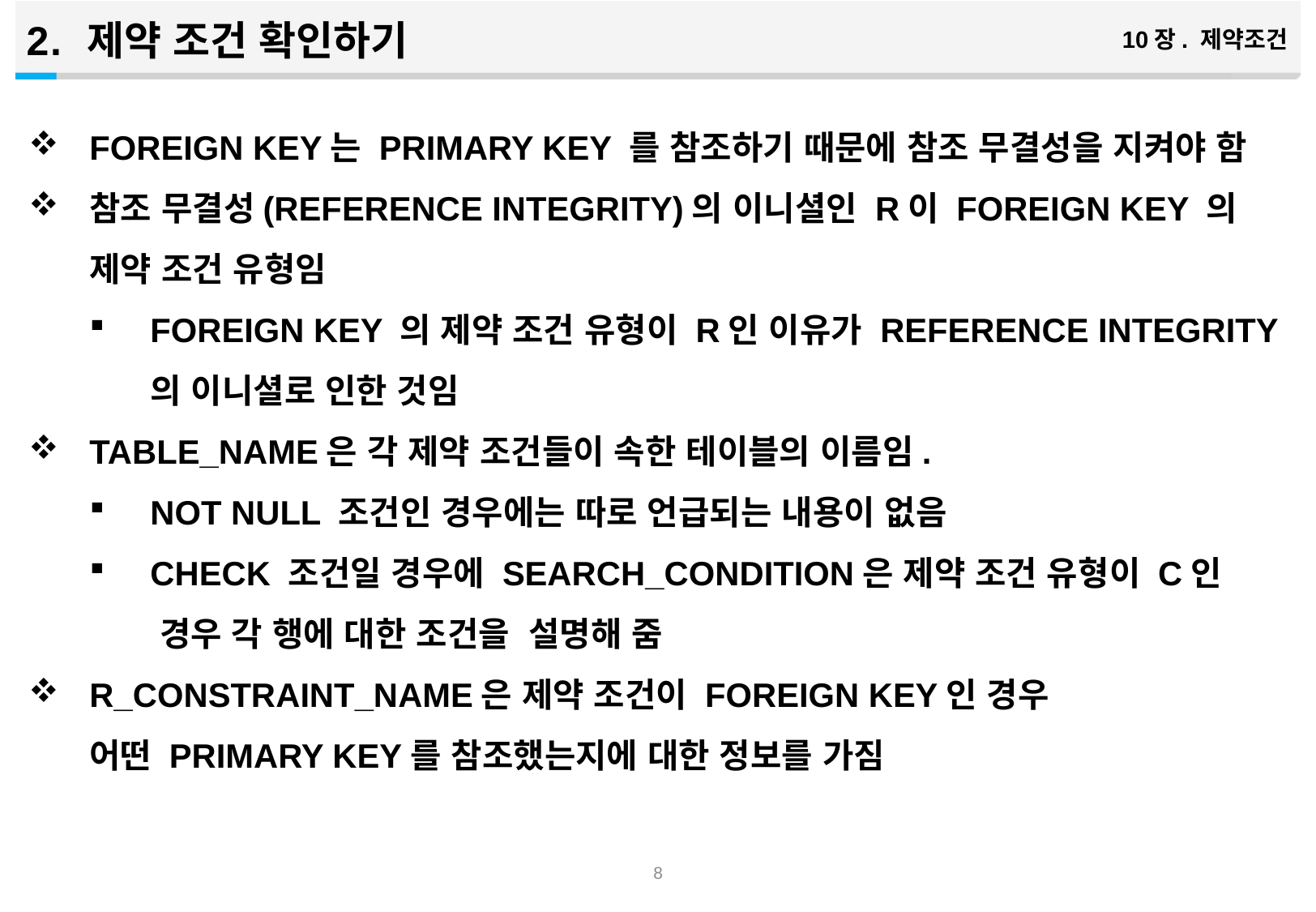

제약 조건 확인하기
10장. 제약조건
FOREIGN KEY는 PRIMARY KEY 를 참조하기 때문에 참조 무결성을 지켜야 함
참조 무결성(REFERENCE INTEGRITY)의 이니셜인 R이 FOREIGN KEY 의 제약 조건 유형임
FOREIGN KEY 의 제약 조건 유형이 R인 이유가 REFERENCE INTEGRITY의 이니셜로 인한 것임
TABLE_NAME은 각 제약 조건들이 속한 테이블의 이름임.
NOT NULL 조건인 경우에는 따로 언급되는 내용이 없음
CHECK 조건일 경우에 SEARCH_CONDITION은 제약 조건 유형이 C인        경우 각 행에 대한 조건을  설명해 줌
R_CONSTRAINT_NAME은 제약 조건이 FOREIGN KEY인 경우                        어떤 PRIMARY KEY를 참조했는지에 대한 정보를 가짐

8